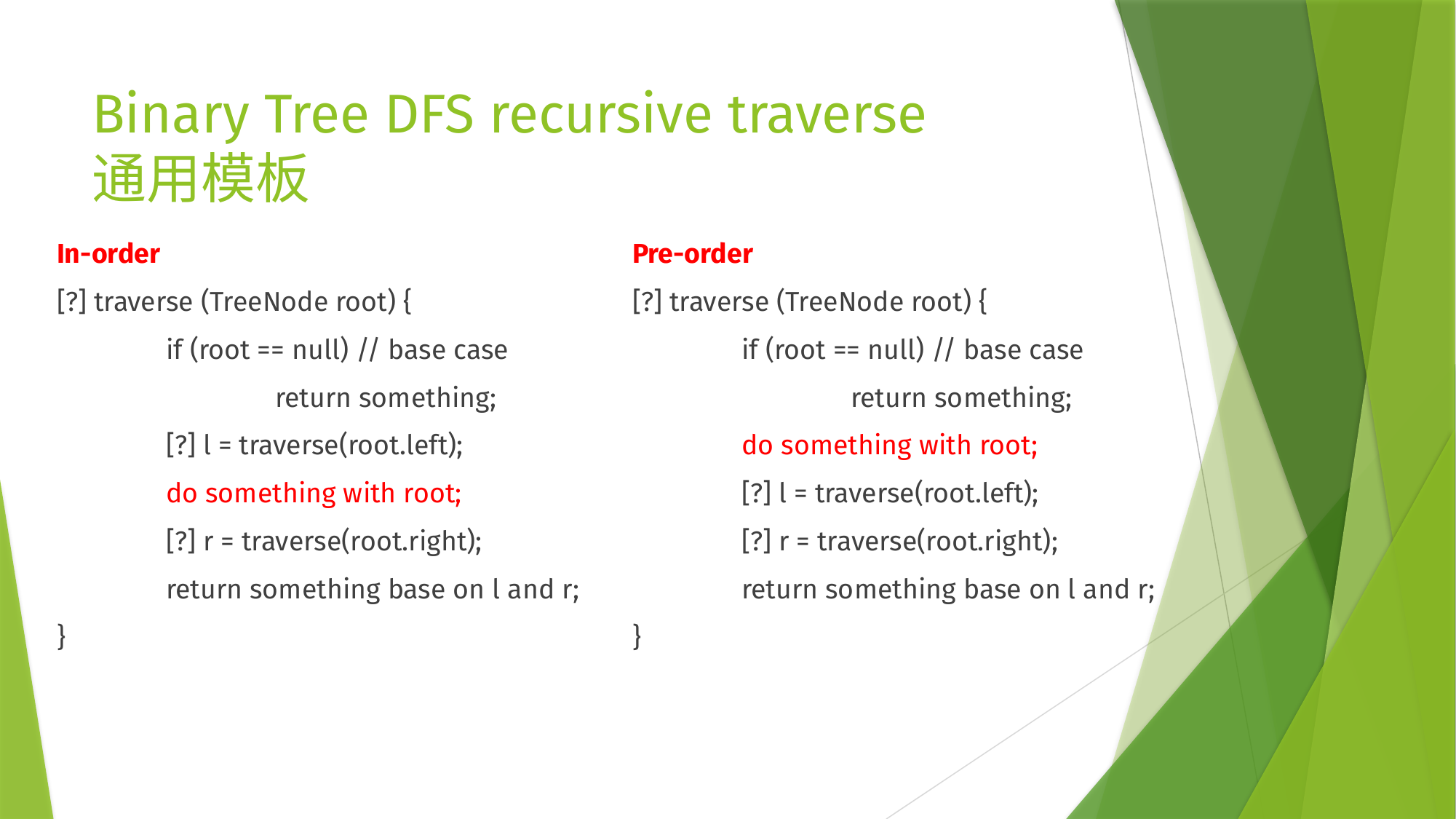

# Binary Tree DFS recursive traverse 通用模板
Pre-order
[?] traverse (TreeNode root) {
	if (root == null) // base case
		return something;
	do something with root;
	[?] l = traverse(root.left);
	[?] r = traverse(root.right);
	return something base on l and r;
}
In-order
[?] traverse (TreeNode root) {
	if (root == null) // base case
		return something;
	[?] l = traverse(root.left);
	do something with root;
	[?] r = traverse(root.right);
	return something base on l and r;
}